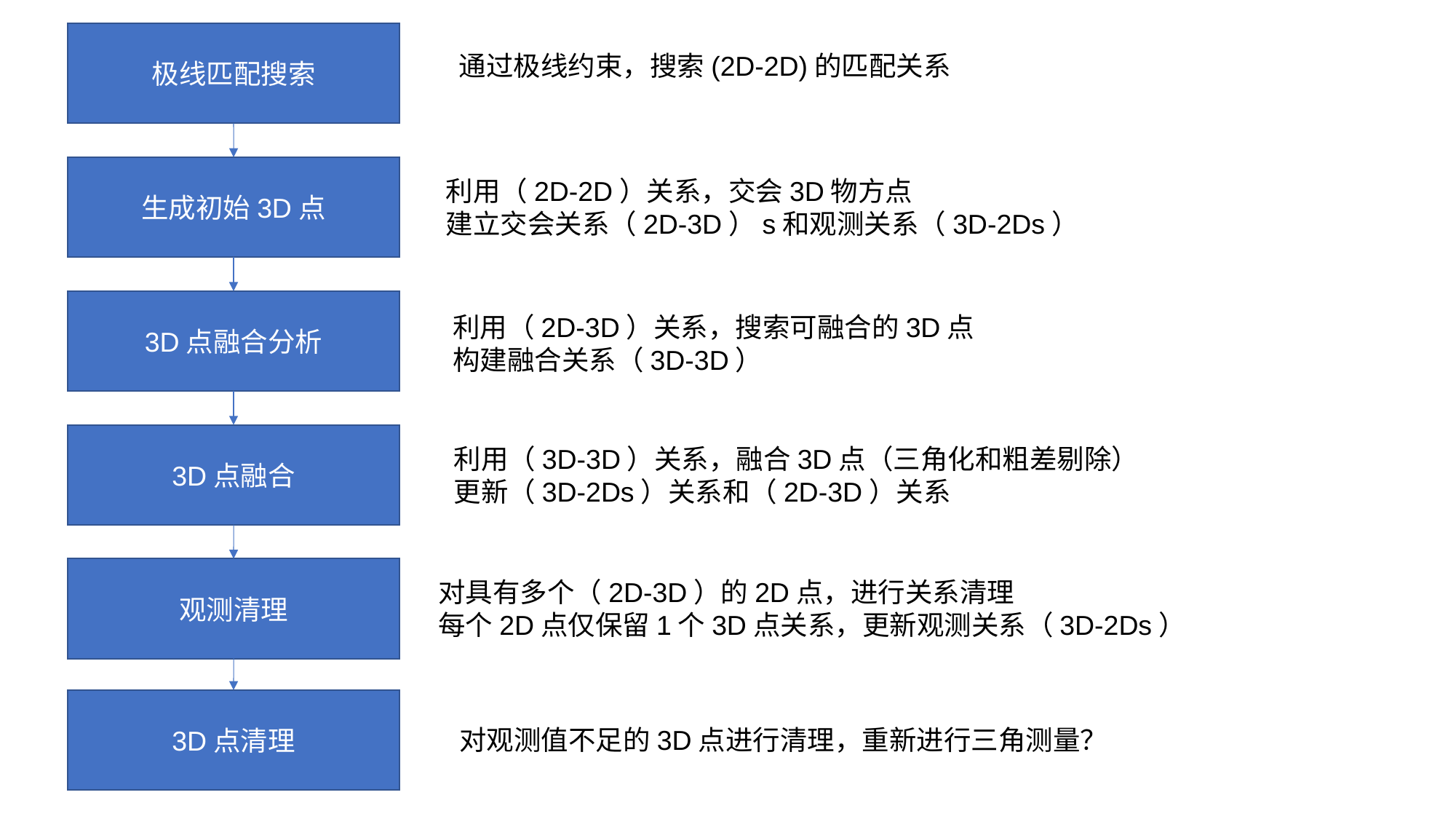

极线匹配搜索
通过极线约束，搜索(2D-2D)的匹配关系
生成初始3D点
利用（2D-2D）关系，交会3D物方点
建立交会关系（2D-3D）s和观测关系（3D-2Ds）
3D点融合分析
利用（2D-3D）关系，搜索可融合的3D点
构建融合关系（3D-3D）
3D点融合
利用（3D-3D）关系，融合3D点（三角化和粗差剔除）
更新（3D-2Ds）关系和（2D-3D）关系
观测清理
对具有多个（2D-3D）的2D点，进行关系清理
每个2D点仅保留1个3D点关系，更新观测关系（3D-2Ds）
3D点清理
对观测值不足的3D点进行清理，重新进行三角测量？